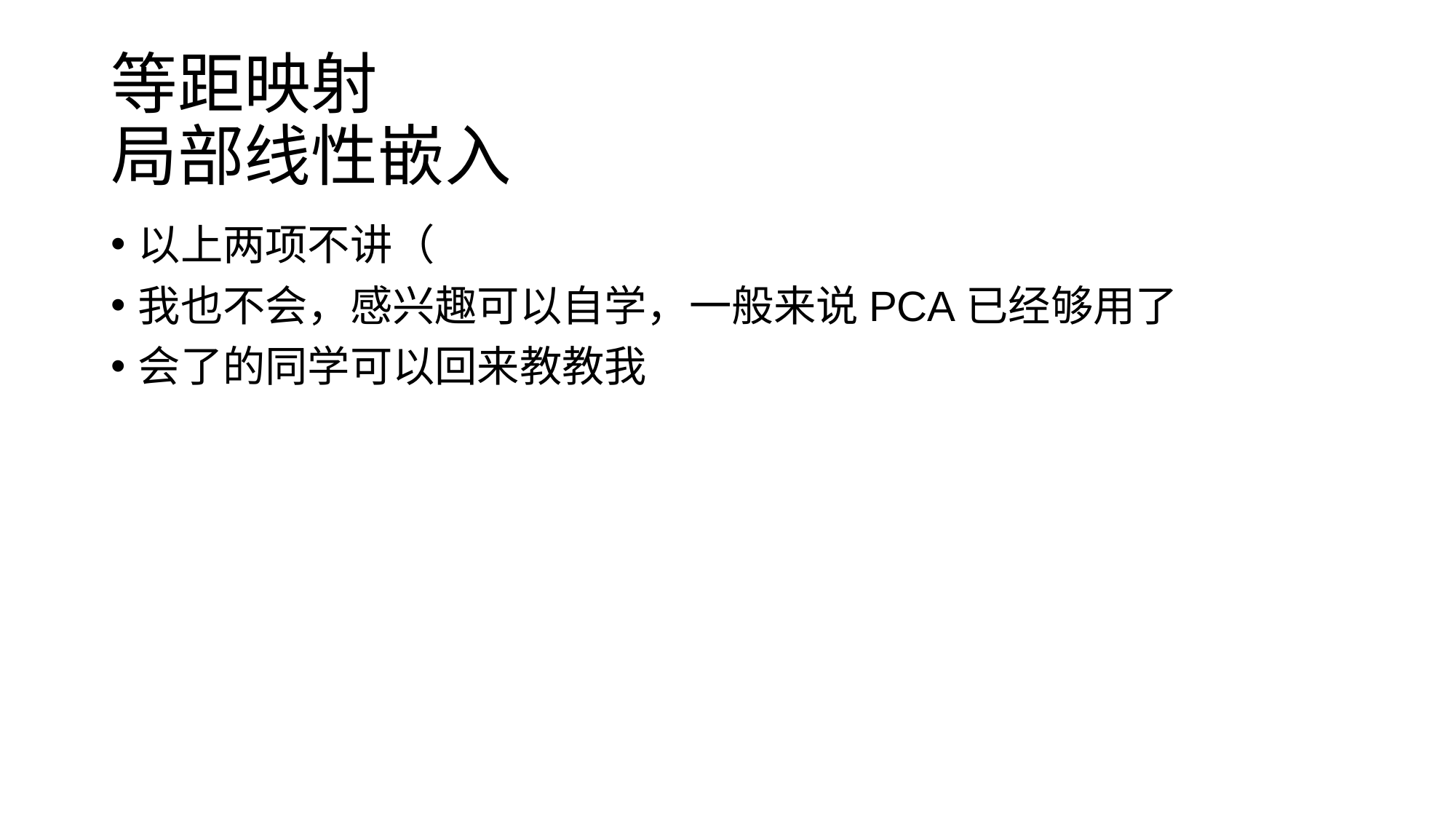

# 等距映射 局部线性嵌入
以上两项不讲（
我也不会，感兴趣可以自学，一般来说PCA已经够用了
会了的同学可以回来教教我